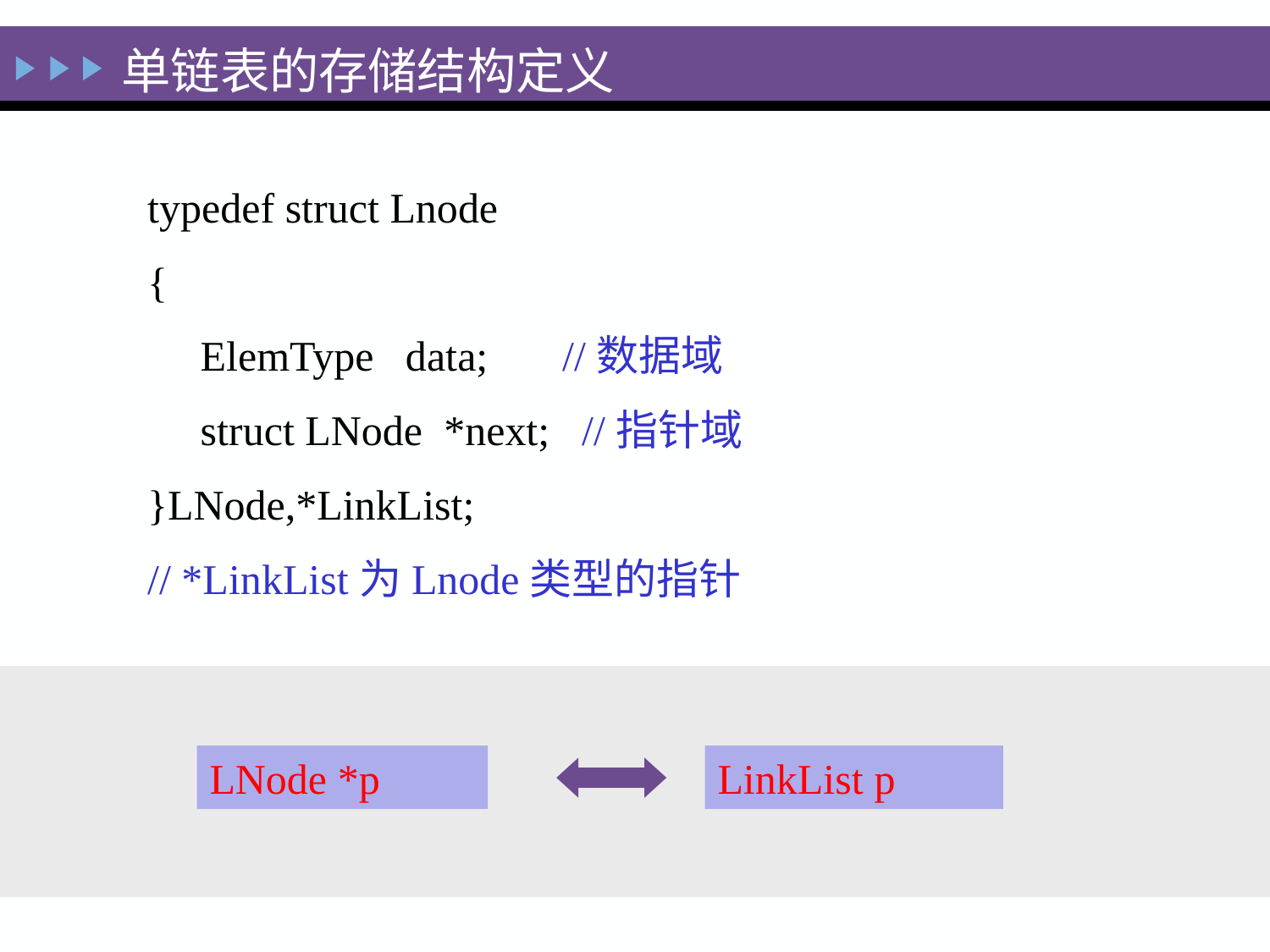

单链表的存储结构定义
typedef struct Lnode
{
     ElemType   data;       //数据域
     struct LNode  *next;   //指针域
}LNode,*LinkList;
// *LinkList为Lnode类型的指针

LNode *p
LinkList p